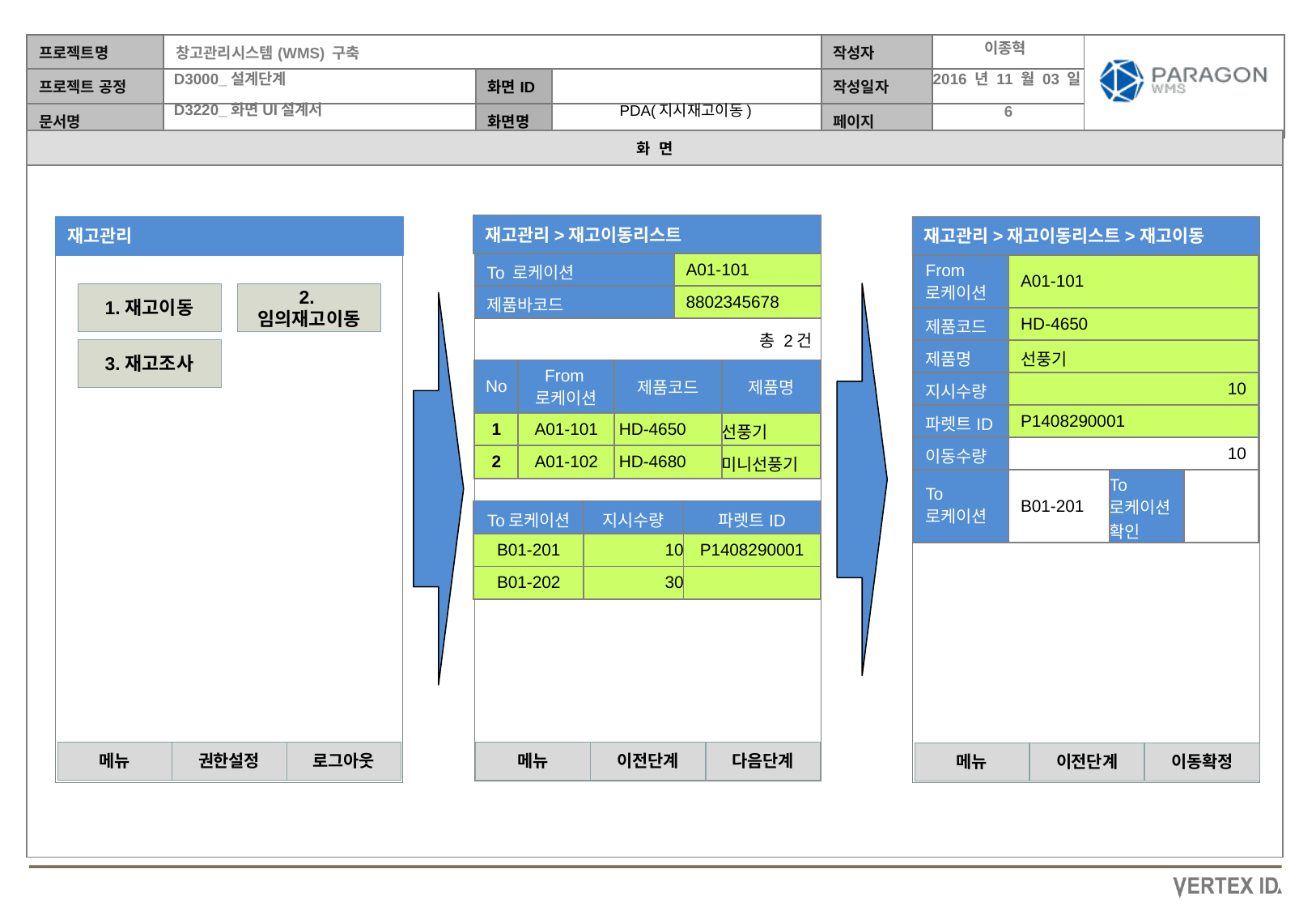

이종혁
2016 년 11 월 03 일
PDA(지시재고이동)
재고관리>재고이동리스트

재고관리>재고이동리스트>재고이동

재고관리

| To 로케이션 | A01-101 |
| --- | --- |
| 제품바코드 | 8802345678 |
| From로케이션 | A01-101 |  |  |
| --- | --- | --- | --- |
| 제품코드 | HD-4650 |  |  |
| 제품명 | 선풍기 |  |  |
| 지시수량 | 10 |  |  |
| 파렛트ID | P1408290001 |  |  |
| 이동수량 | 10 |  |  |
| To 로케이션 | B01-201 | To로케이션 확인 |  |
1.재고이동
2.임의재고이동

총 2건
3.재고조사
| No | From로케이션 | 제품코드 | 제품명 |
| --- | --- | --- | --- |
| 1 | A01-101 | HD-4650 | 선풍기 |
| 2 | A01-102 | HD-4680 | 미니선풍기 |
| To로케이션 | 지시수량 | 파렛트ID |
| --- | --- | --- |
| B01-201 | 10 | P1408290001 |
| B01-202 | 30 |  |
메뉴
권한설정
로그아웃
메뉴
이전단계
다음단계
메뉴
이전단계
이동확정